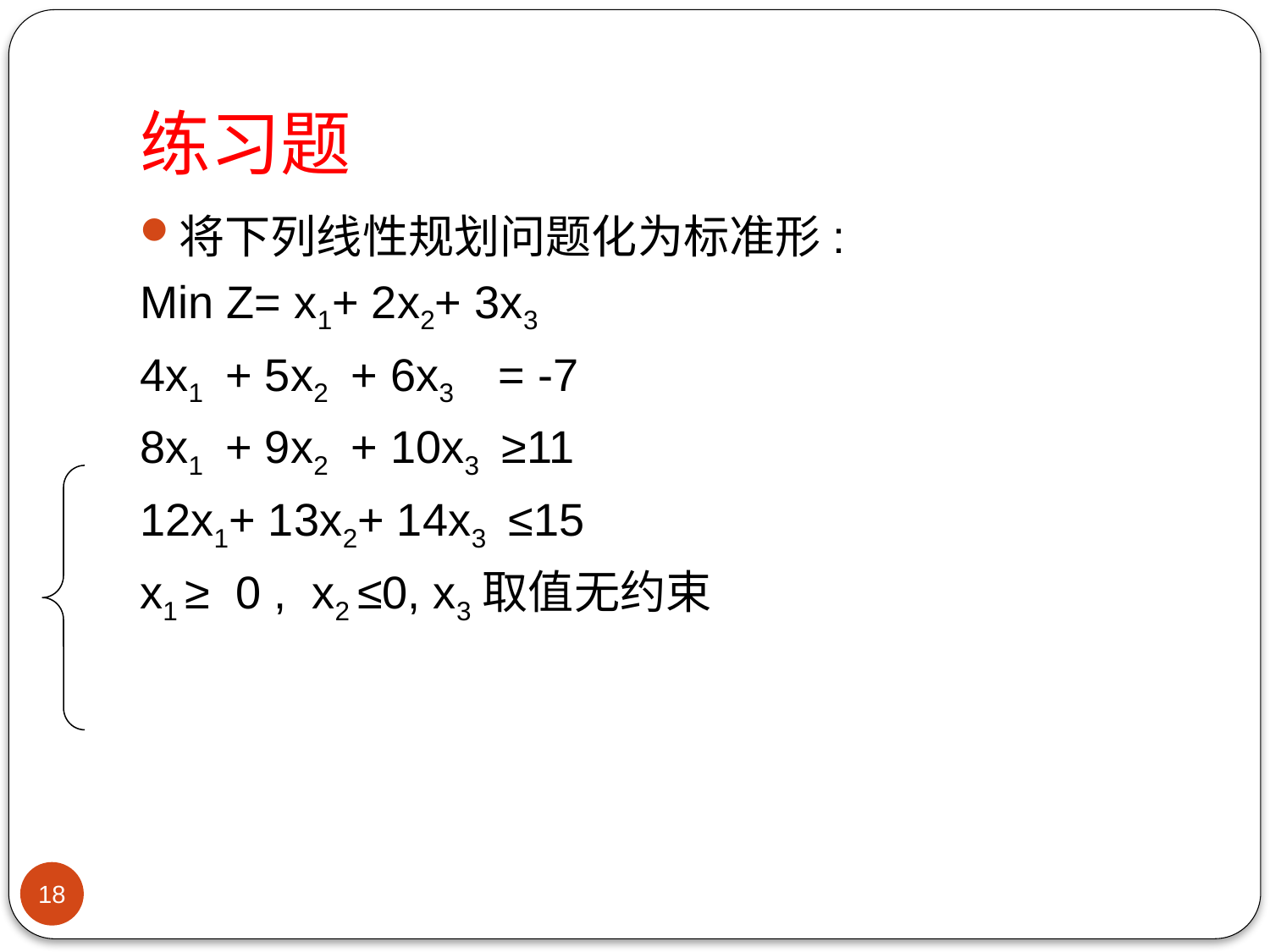

# 练习题
将下列线性规划问题化为标准形:
Min Z= x1+ 2x2+ 3x3
4x1   + 5x2   + 6x3      = -7
8x1   + 9x2   + 10x3   ≥11
12x1+ 13x2+ 14x3   ≤15
x1 ≥  0 ,  x2 ≤0, x3取值无约束

18